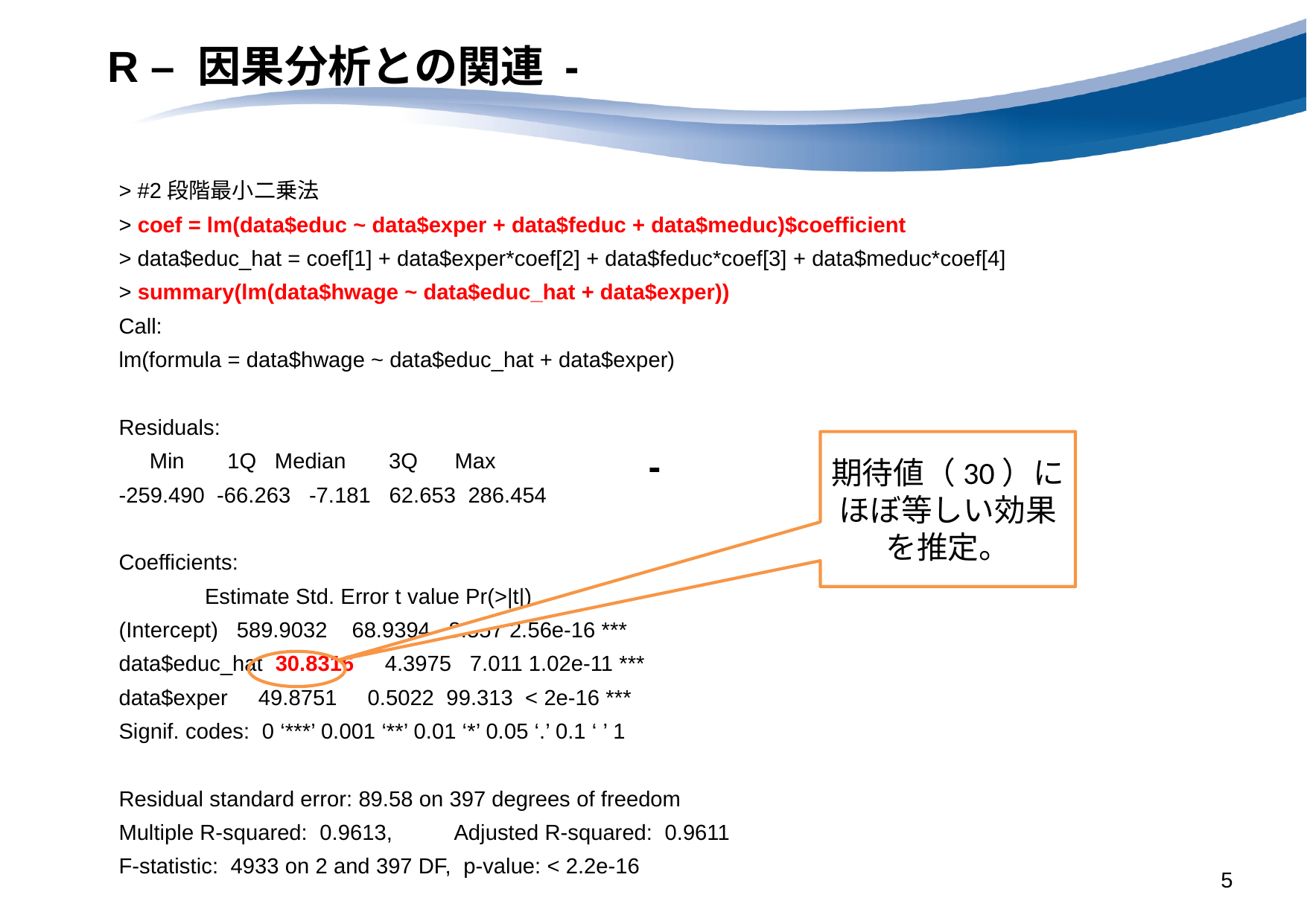

# R – 因果分析との関連 -
> #2段階最小二乗法
> coef = lm(data$educ ~ data$exper + data$feduc + data$meduc)$coefficient
> data$educ_hat = coef[1] + data$exper*coef[2] + data$feduc*coef[3] + data$meduc*coef[4]
> summary(lm(data$hwage ~ data$educ_hat + data$exper))
Call:
lm(formula = data$hwage ~ data$educ_hat + data$exper)

Residuals:
     Min       1Q   Median       3Q      Max
-259.490  -66.263   -7.181   62.653  286.454

Coefficients:
              Estimate Std. Error t value Pr(>|t|)
(Intercept)   589.9032    68.9394   8.557 2.56e-16 ***
data$educ_hat  30.8316     4.3975   7.011 1.02e-11 ***
data$exper     49.8751     0.5022  99.313  < 2e-16 ***
Signif. codes:  0 ‘***’ 0.001 ‘**’ 0.01 ‘*’ 0.05 ‘.’ 0.1 ‘ ’ 1

Residual standard error: 89.58 on 397 degrees of freedom
Multiple R-squared:  0.9613,	Adjusted R-squared:  0.9611
F-statistic:  4933 on 2 and 397 DF,  p-value: < 2.2e-16
期待値（30）にほぼ等しい効果を推定。
-

5